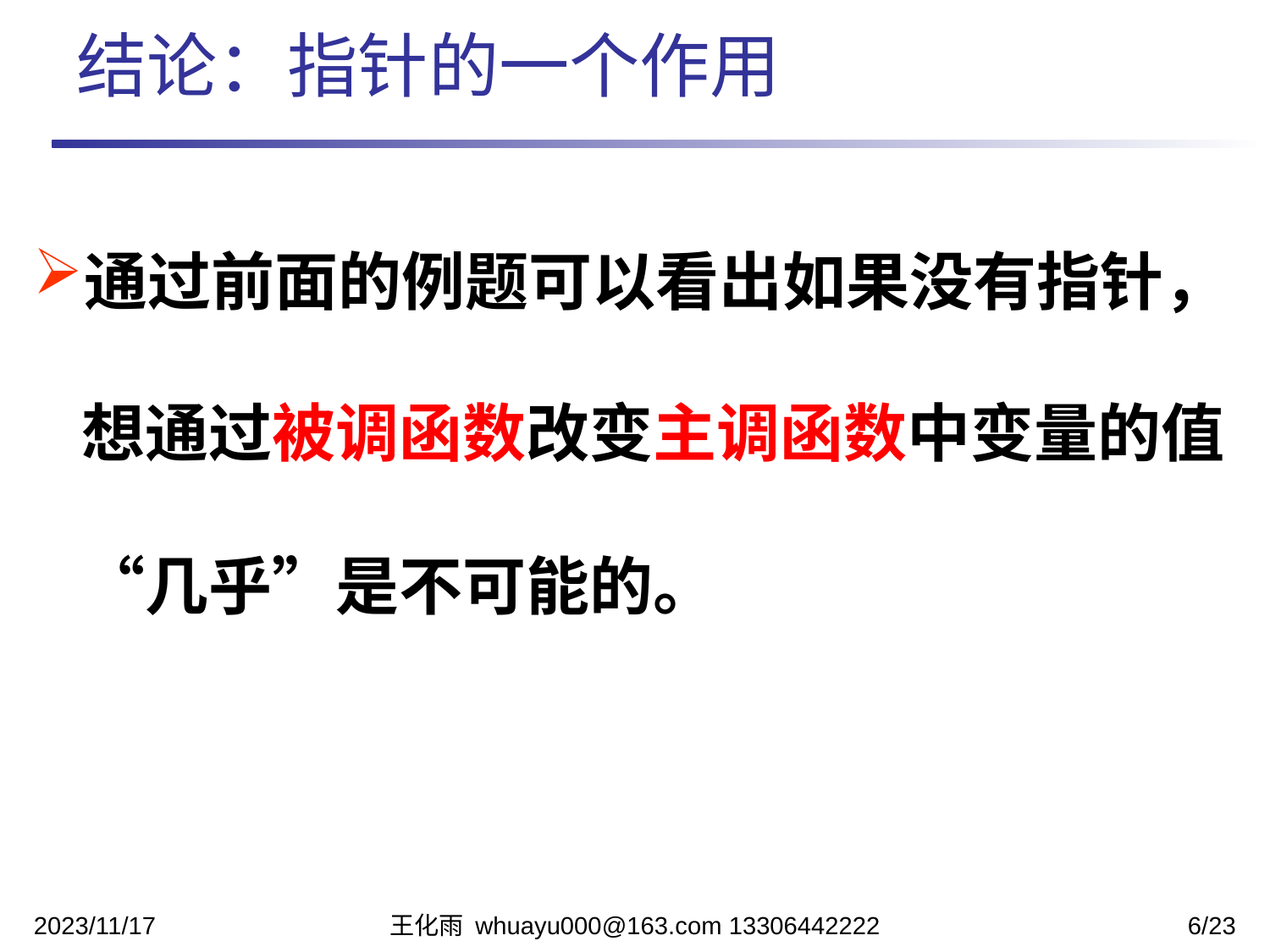

结论：指针的一个作用
通过前面的例题可以看出如果没有指针，想通过被调函数改变主调函数中变量的值“几乎”是不可能的。
2023/11/17
王化雨 whuayu000@163.com 13306442222
6/23